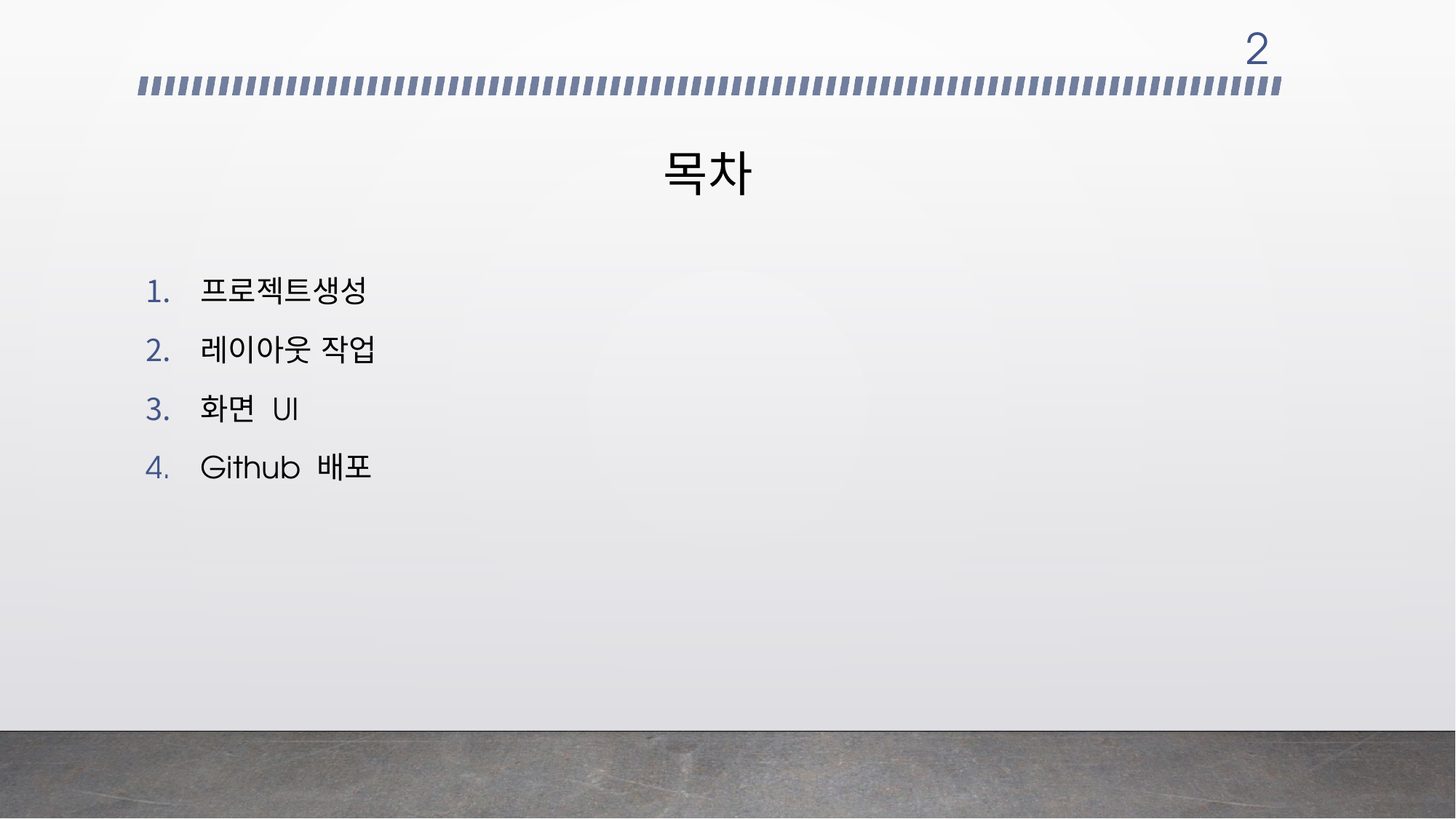

2
# 목차
프로젝트생성
레이아웃 작업
화면 UI
Github 배포